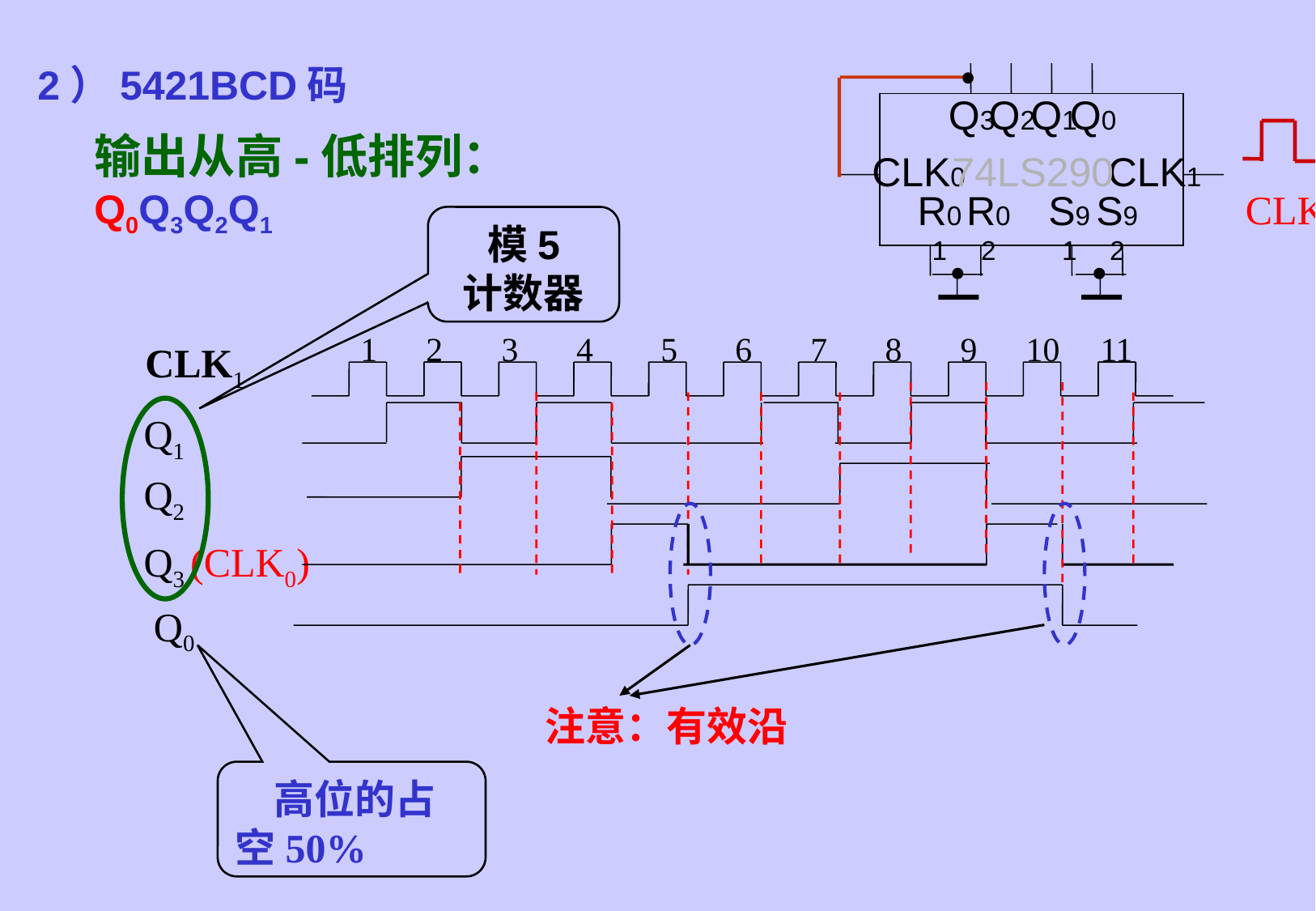

2）5421BCD码

Q3
Q2
Q1
Q0

CLK0
CLK1
74LS290

R01
R02
S91
S92

输出从高-低排列：
Q0Q3Q2Q1

CLK
模5
计数器

1
2
3
4
5
6
7
8
9
10
11

CLK1

Q1

Q2

Q3 (CLK0)

Q0

注意：有效沿
    高位的占空50%